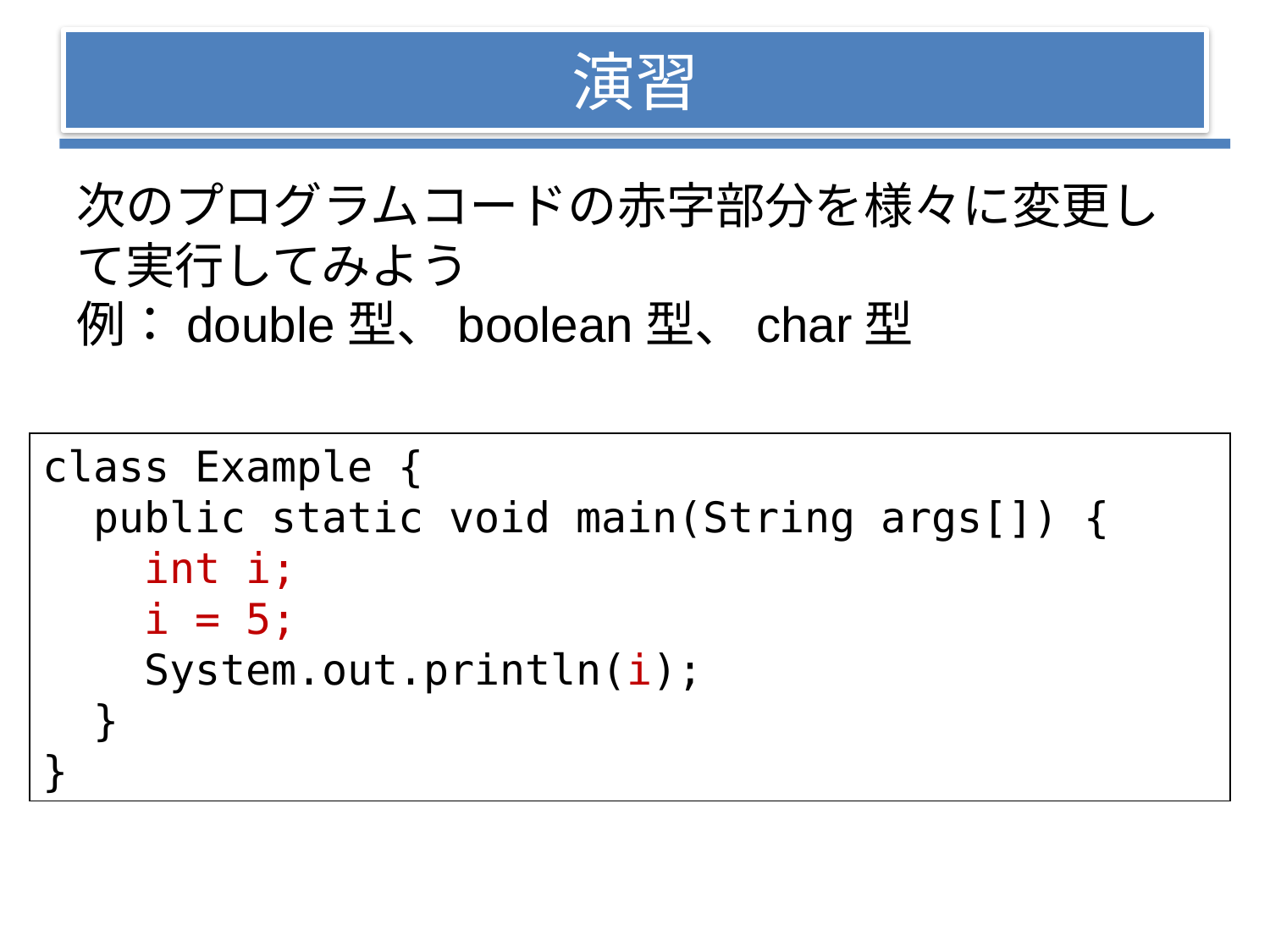

# 演習
次のプログラムコードの赤字部分を様々に変更して実行してみよう
例：double型、boolean型、char型
class Example {
  public static void main(String args[]) {
    int i;
    i = 5;
    System.out.println(i);
  }
}